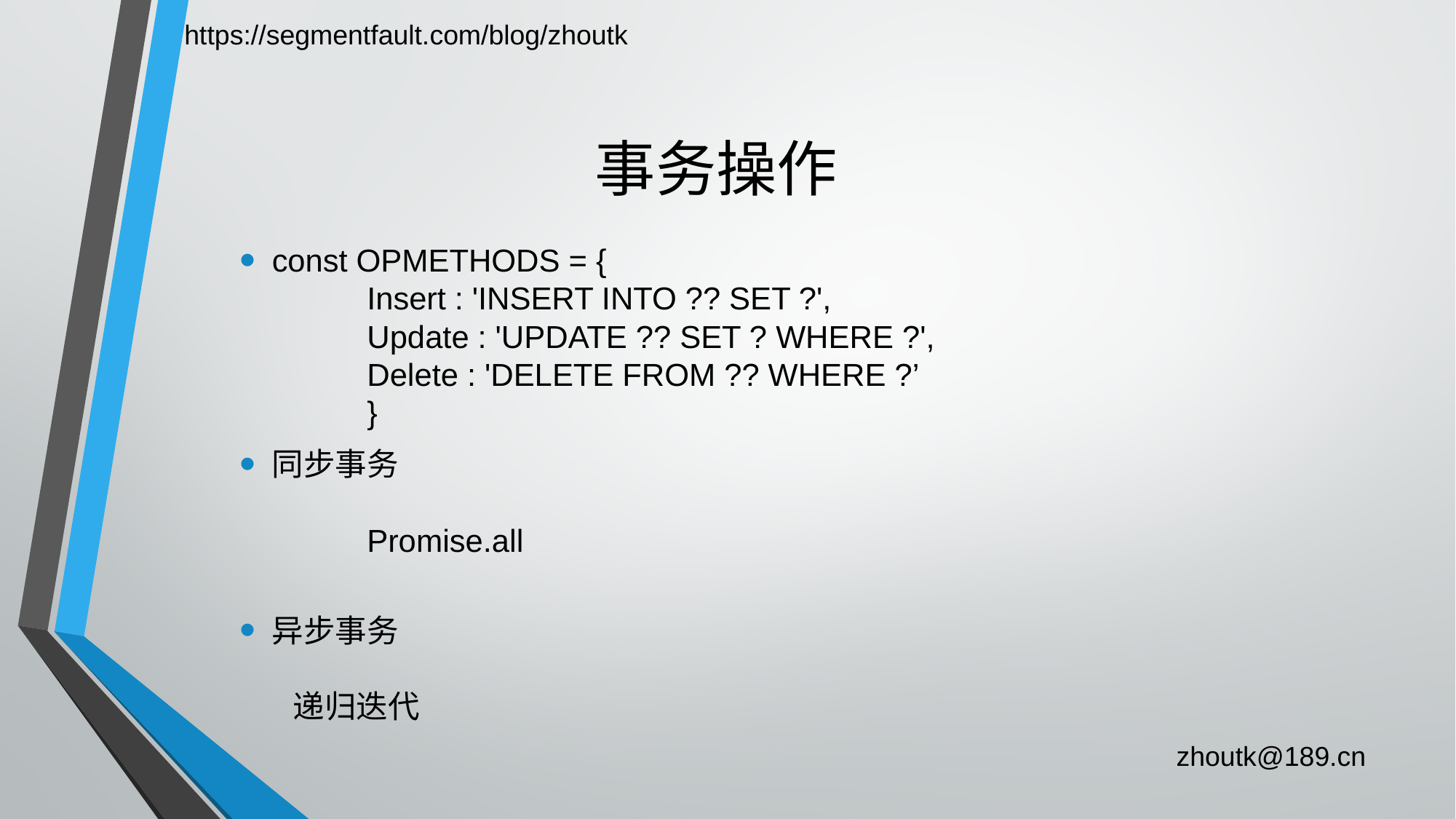

https://segmentfault.com/blog/zhoutk
# 事务操作
const OPMETHODS = {
					Insert : 'INSERT INTO ?? SET ?',
					Update : 'UPDATE ?? SET ? WHERE ?',
					Delete : 'DELETE FROM ?? WHERE ?’
				}
同步事务
	Promise.all
异步事务
   递归迭代
zhoutk@189.cn